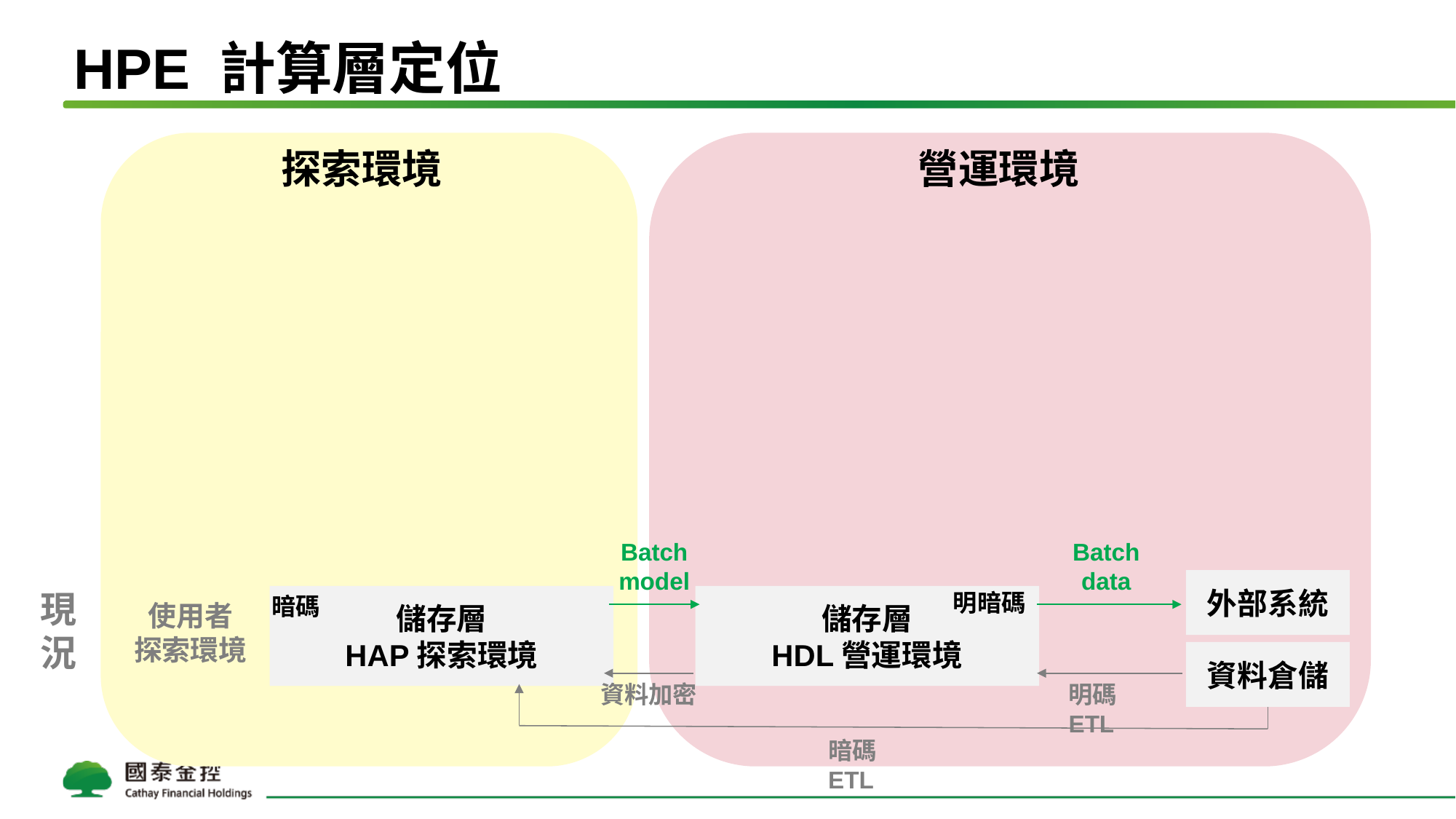

# HPE 計算層定位

探索環境
營運環境
Batch
model
Batch
data
外部系統
現
況
明暗碼
暗碼
儲存層
HDL營運環境
儲存層
HAP探索環境
使用者
探索環境
資料倉儲
資料加密
明碼ETL
暗碼ETL